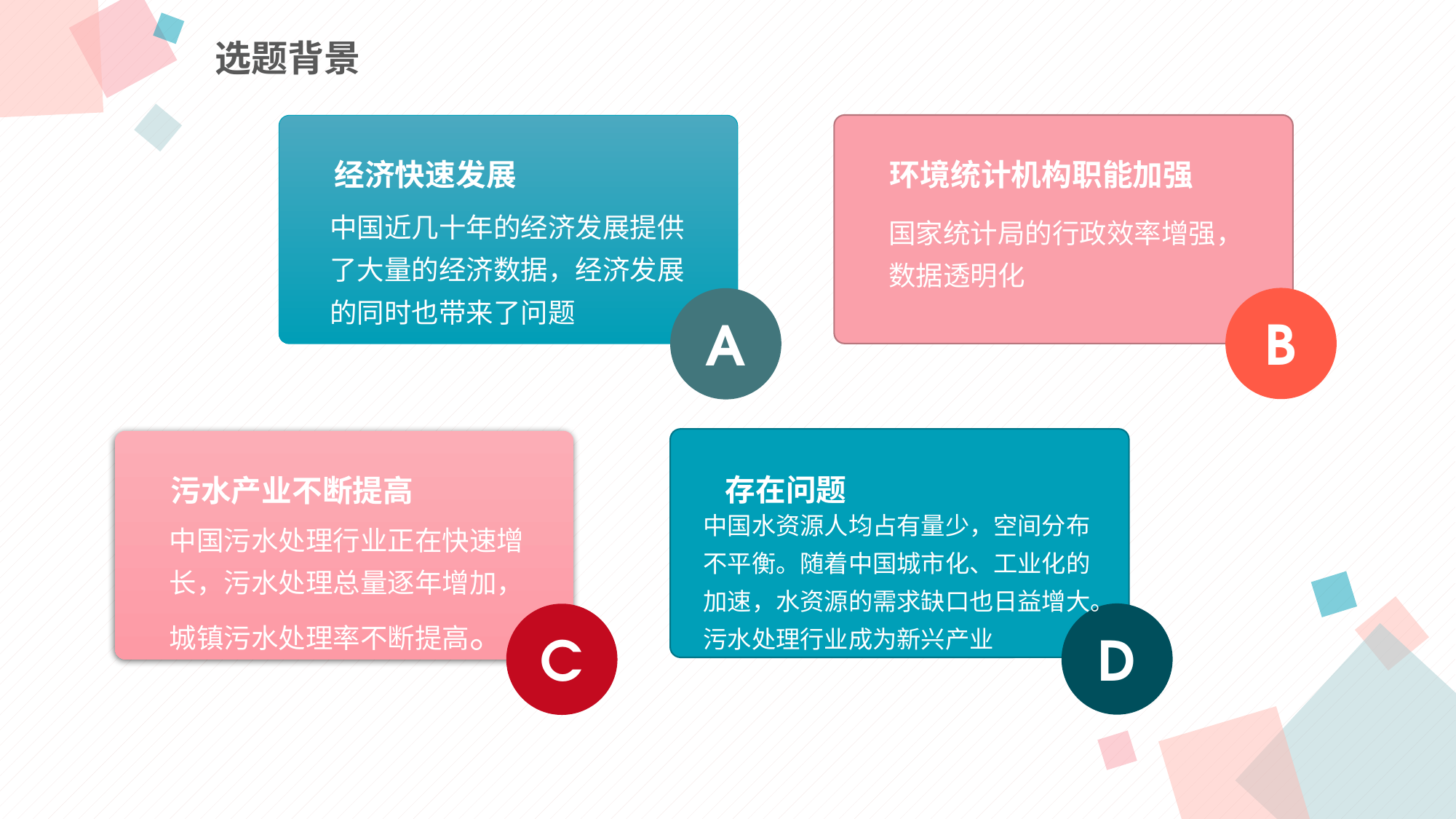

选题背景

环境统计机构职能加强
经济快速发展
中国近几十年的经济发展提供了大量的经济数据，经济发展的同时也带来了问题
国家统计局的行政效率增强，数据透明化
B
A

存在问题
污水产业不断提高
中国水资源人均占有量少，空间分布不平衡。随着中国城市化、工业化的加速，水资源的需求缺口也日益增大。污水处理行业成为新兴产业
中国污水处理行业正在快速增长，污水处理总量逐年增加，城镇污水处理率不断提高。
D
C